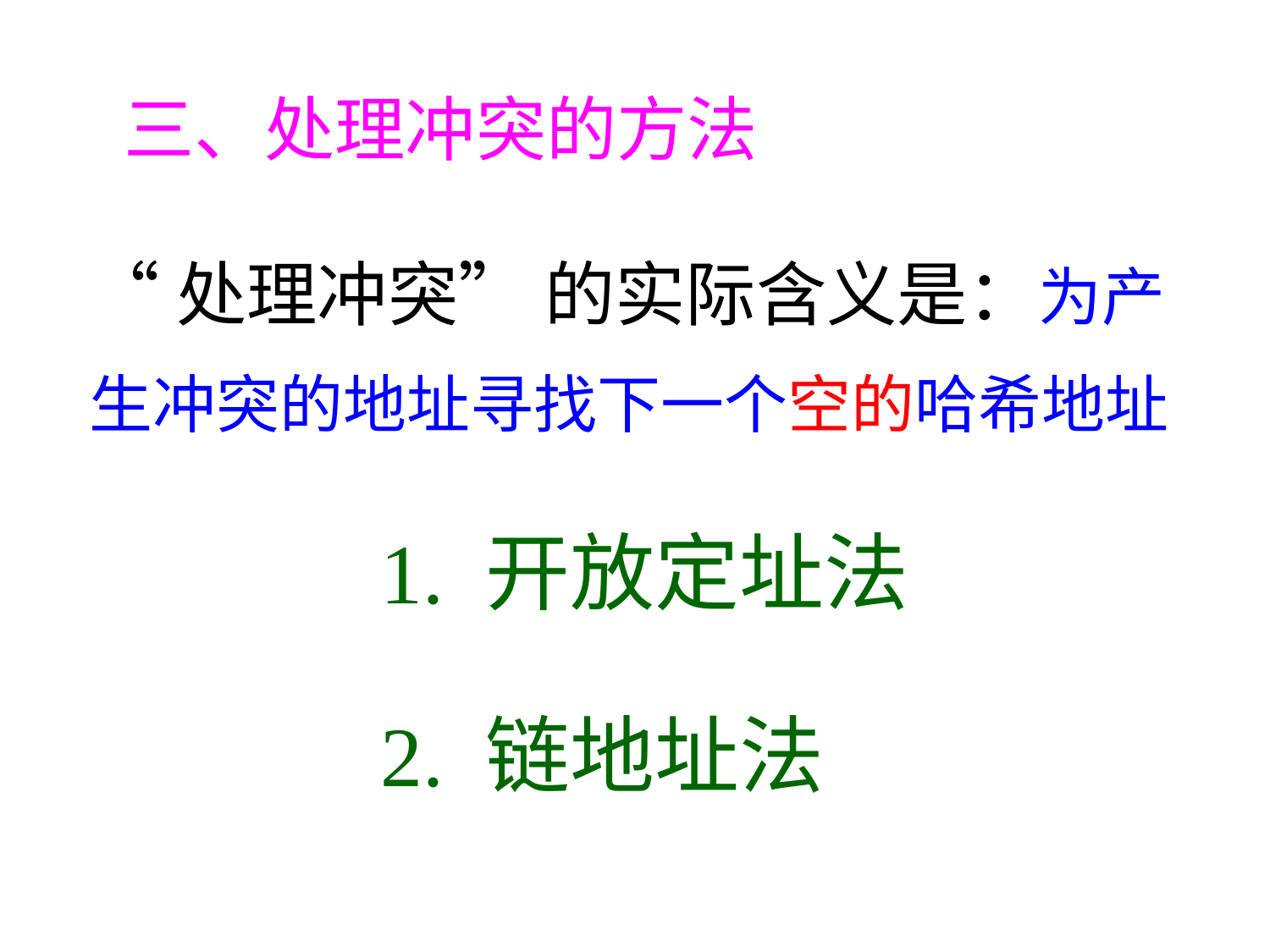

三、处理冲突的方法
“处理冲突” 的实际含义是：为产生冲突的地址寻找下一个空的哈希地址
1. 开放定址法
2. 链地址法